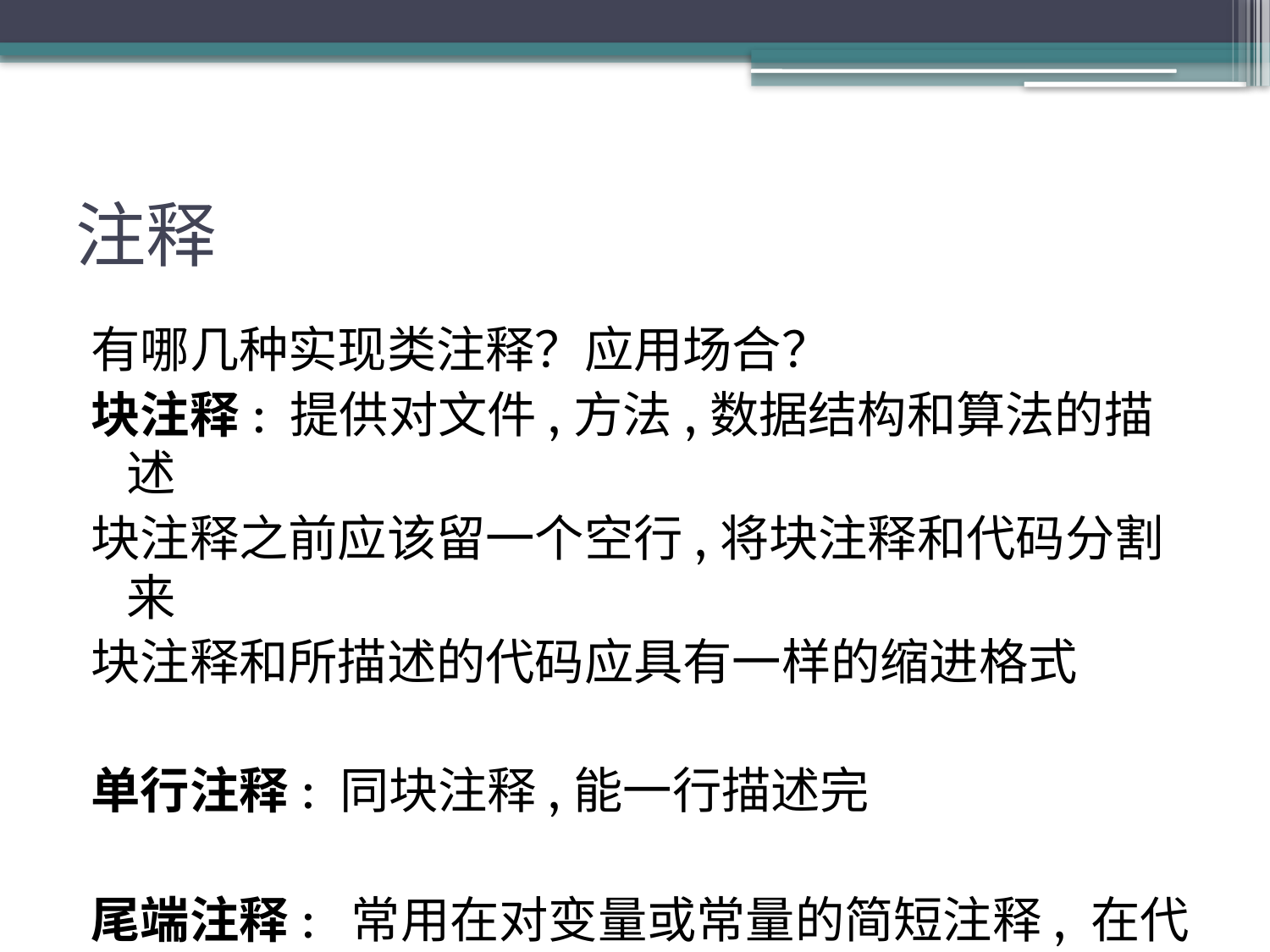

# 注释
有哪几种实现类注释？应用场合？
块注释: 提供对文件,方法,数据结构和算法的描述
块注释之前应该留一个空行,将块注释和代码分割来
块注释和所描述的代码应具有一样的缩进格式

单行注释: 同块注释,能一行描述完

尾端注释:  常用在对变量或常量的简短注释, 在代码右端